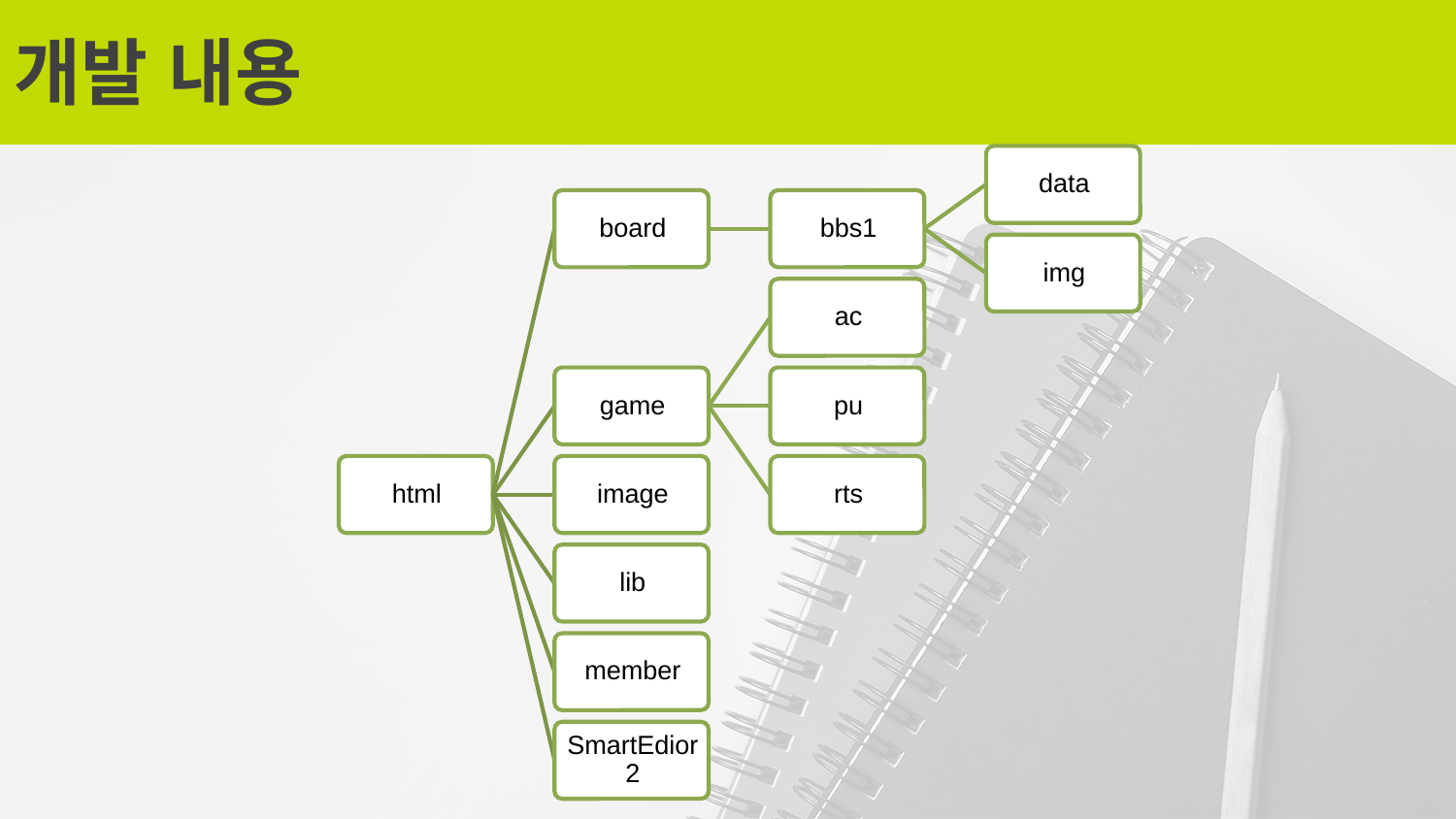

# 개발 내용
html

board

bbs1

data

img

game

ac

pu

rts

image

lib

member

SmartEdior2